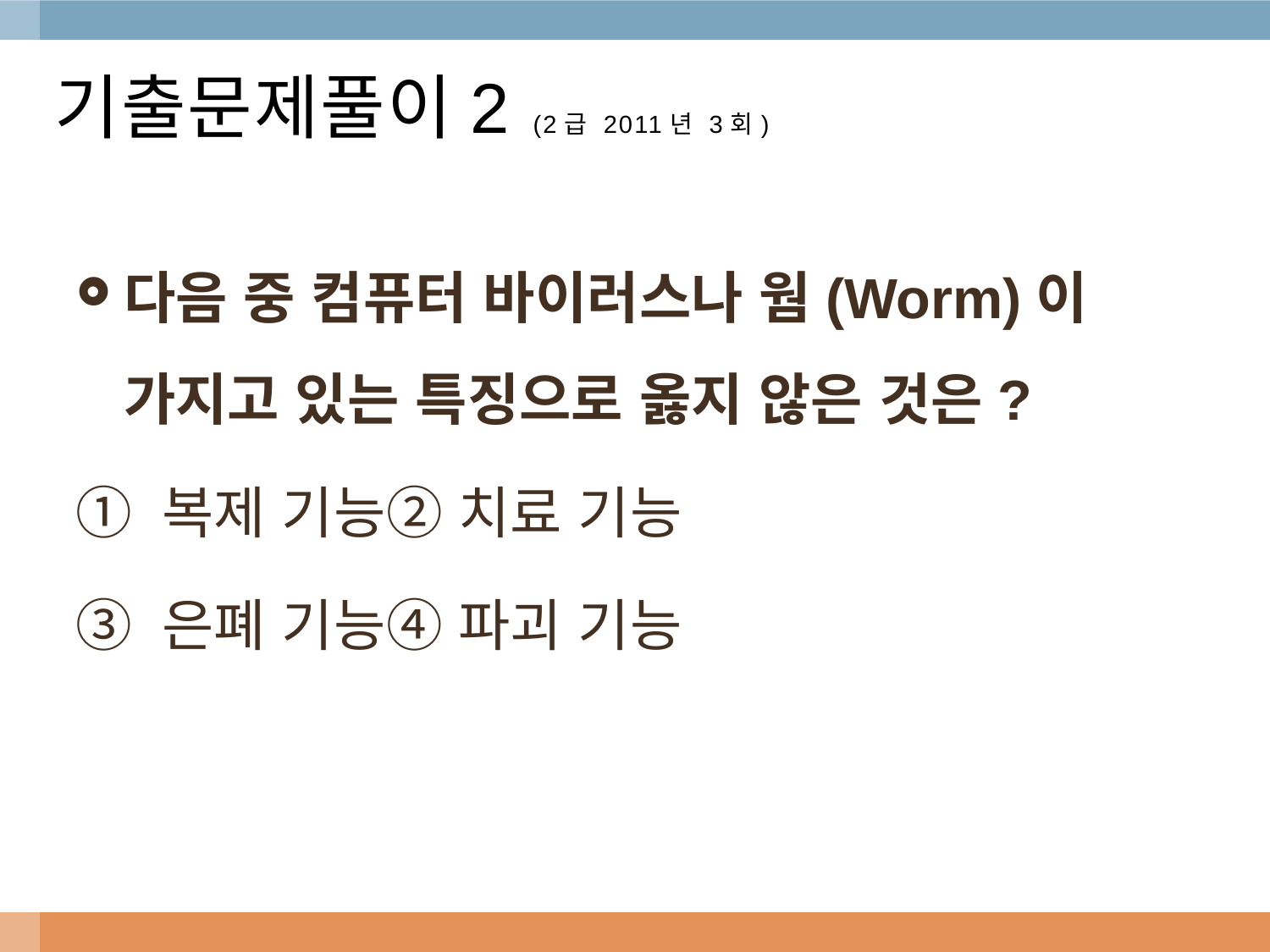

# 기출문제풀이2 (2급 2011년 3회)
다음 중 컴퓨터 바이러스나 웜(Worm)이 가지고 있는 특징으로 옳지 않은 것은?
① 복제 기능② 치료 기능
③ 은폐 기능④ 파괴 기능